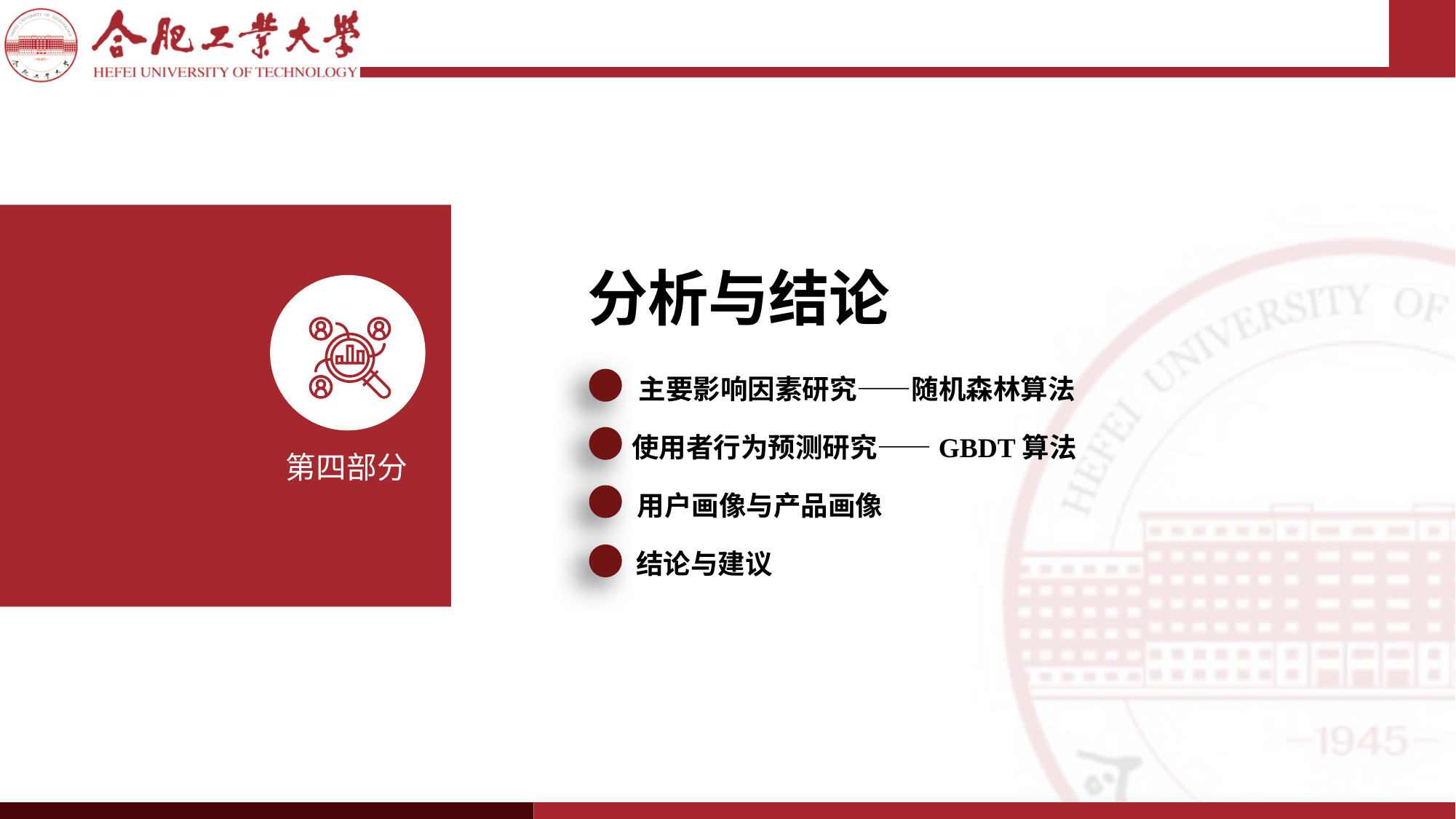

分析与结论

主要影响因素研究——随机森林算法

使用者行为预测研究——GBDT算法

第四部分
用户画像与产品画像

结论与建议